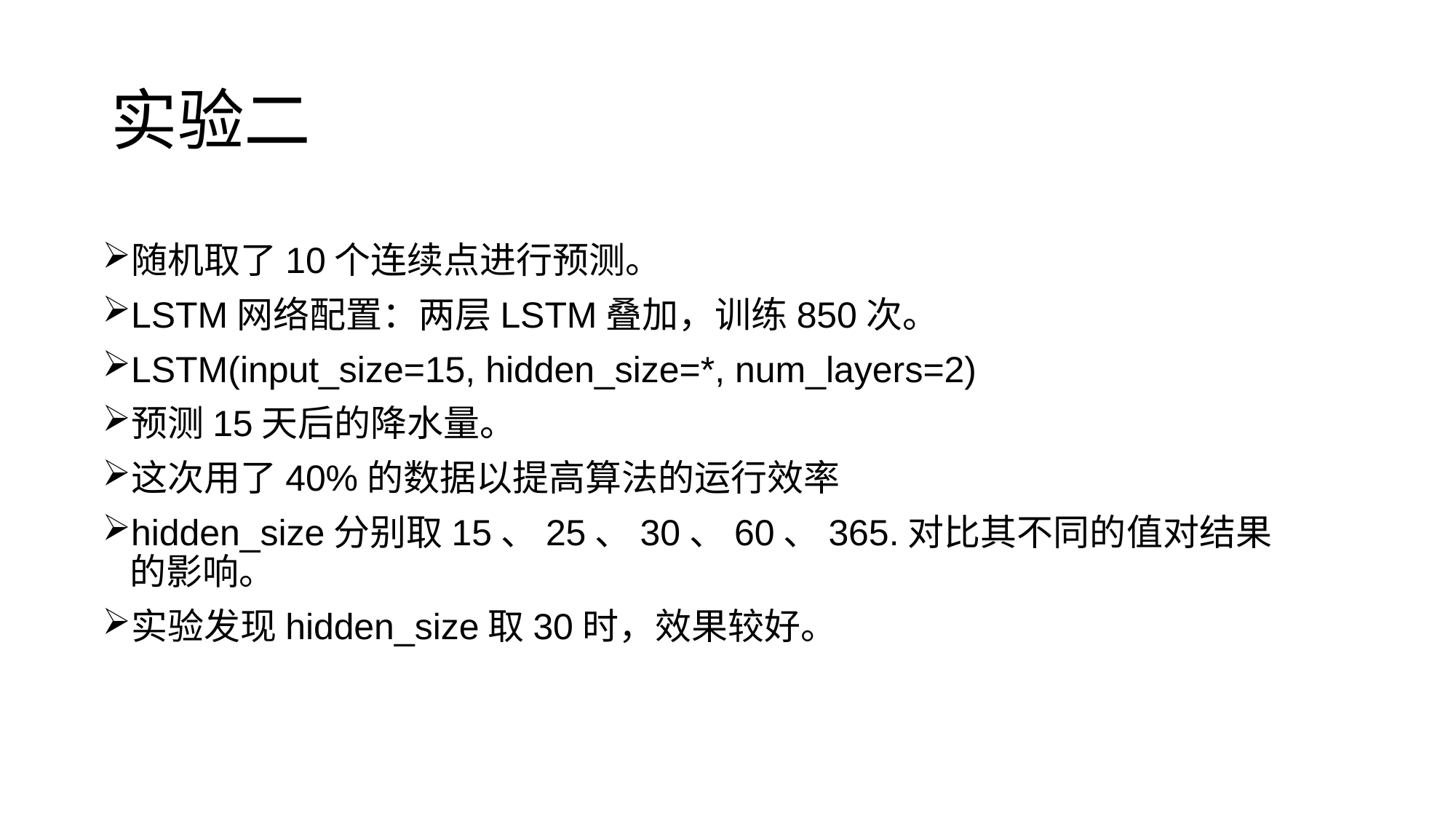

# 实验二
随机取了10个连续点进行预测。
LSTM网络配置：两层LSTM叠加，训练850次。
LSTM(input_size=15, hidden_size=*, num_layers=2)
预测15天后的降水量。
这次用了40%的数据以提高算法的运行效率
hidden_size分别取15、25、30、60、365.对比其不同的值对结果的影响。
实验发现hidden_size取30时，效果较好。